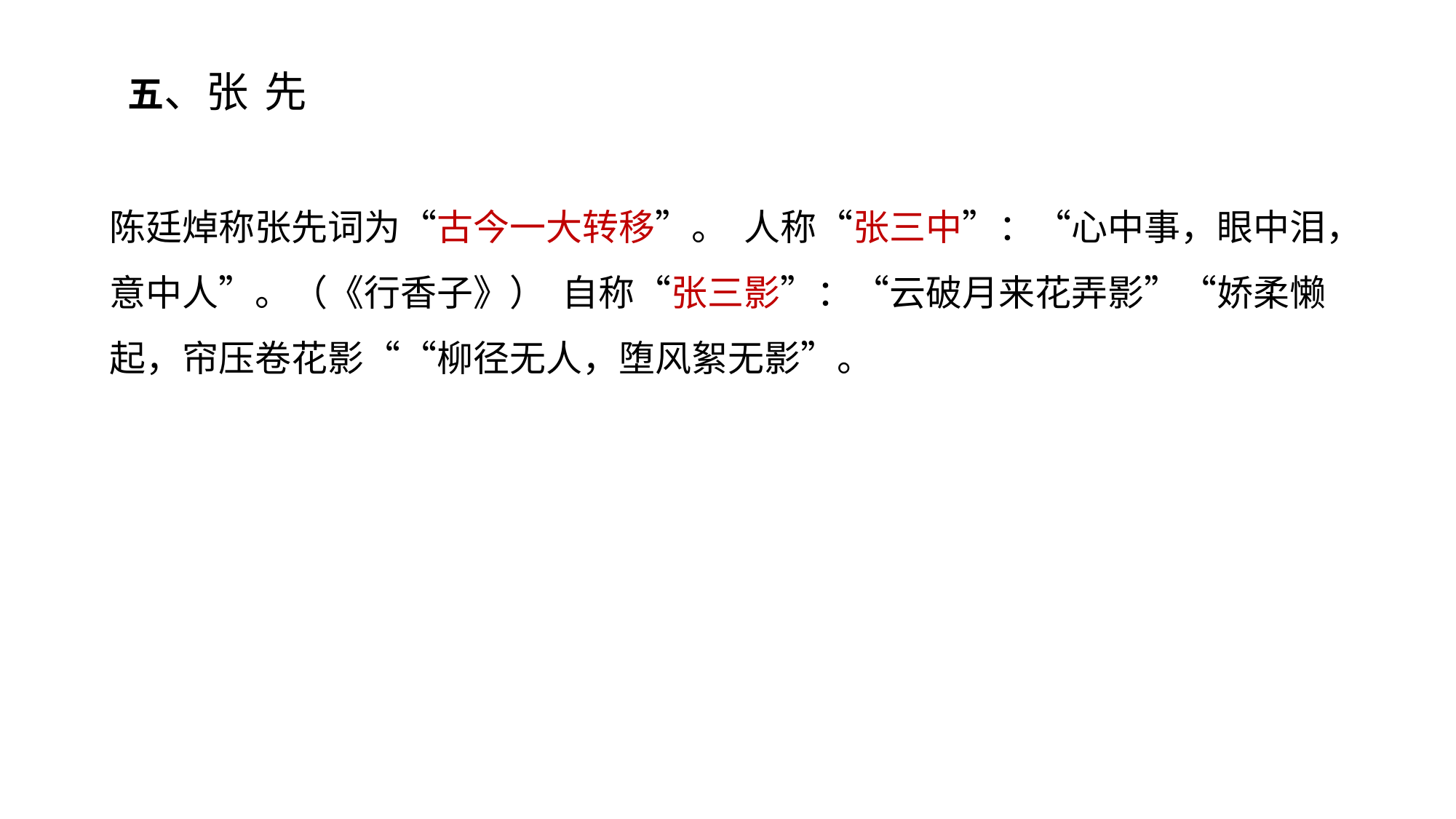

五、张	先

陈廷焯称张先词为“古今一大转移”。  人称“张三中”：“心中事，眼中泪，意中人”。（《行香子》）  自称“张三影”：“云破月来花弄影”“娇柔懒起，帘压卷花影““柳径无人，堕风絮无影”。